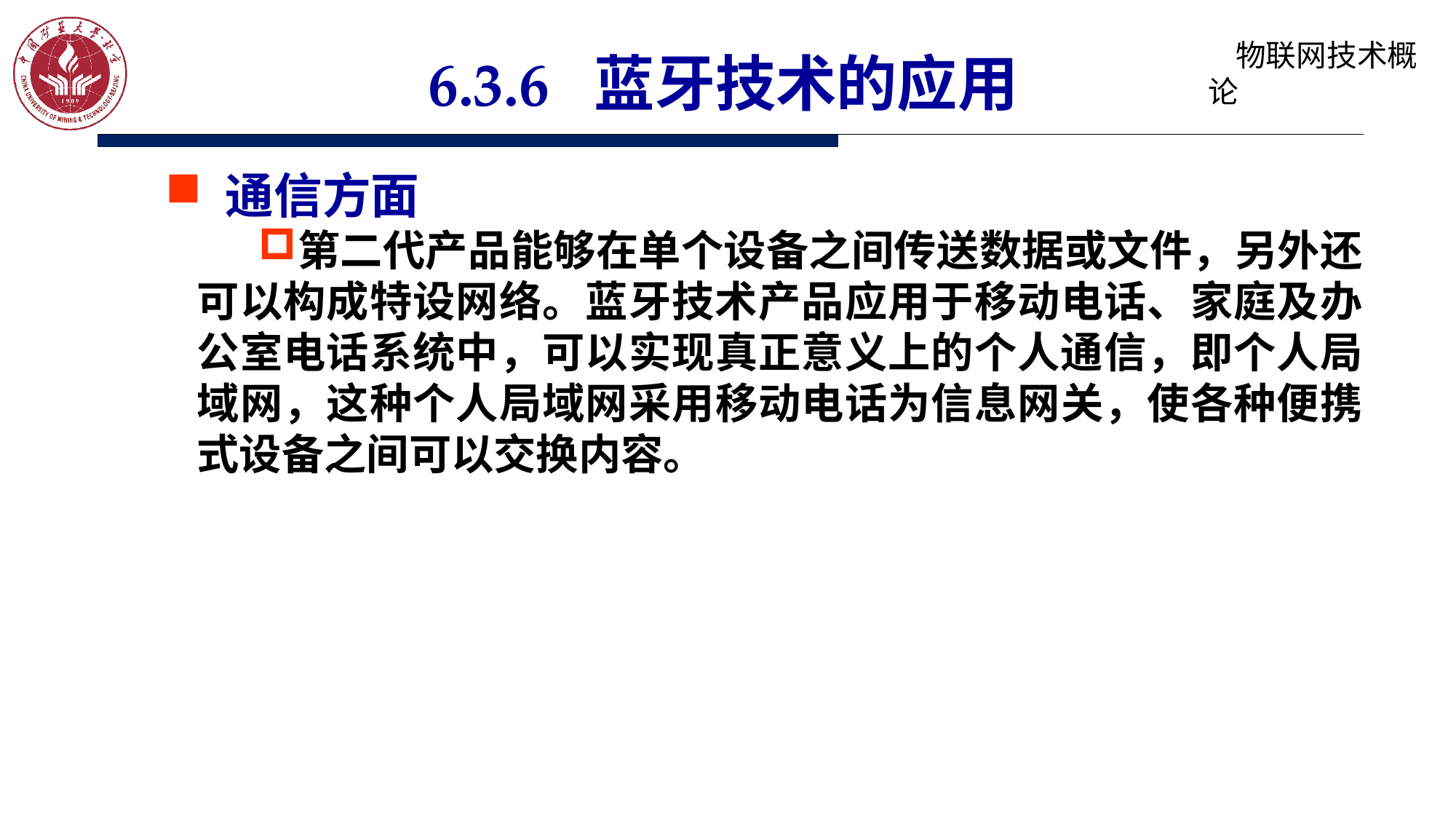

# 6.3.6  蓝牙技术的应用
 通信方面
第二代产品能够在单个设备之间传送数据或文件，另外还可以构成特设网络。蓝牙技术产品应用于移动电话、家庭及办公室电话系统中，可以实现真正意义上的个人通信，即个人局域网，这种个人局域网采用移动电话为信息网关，使各种便携式设备之间可以交换内容。